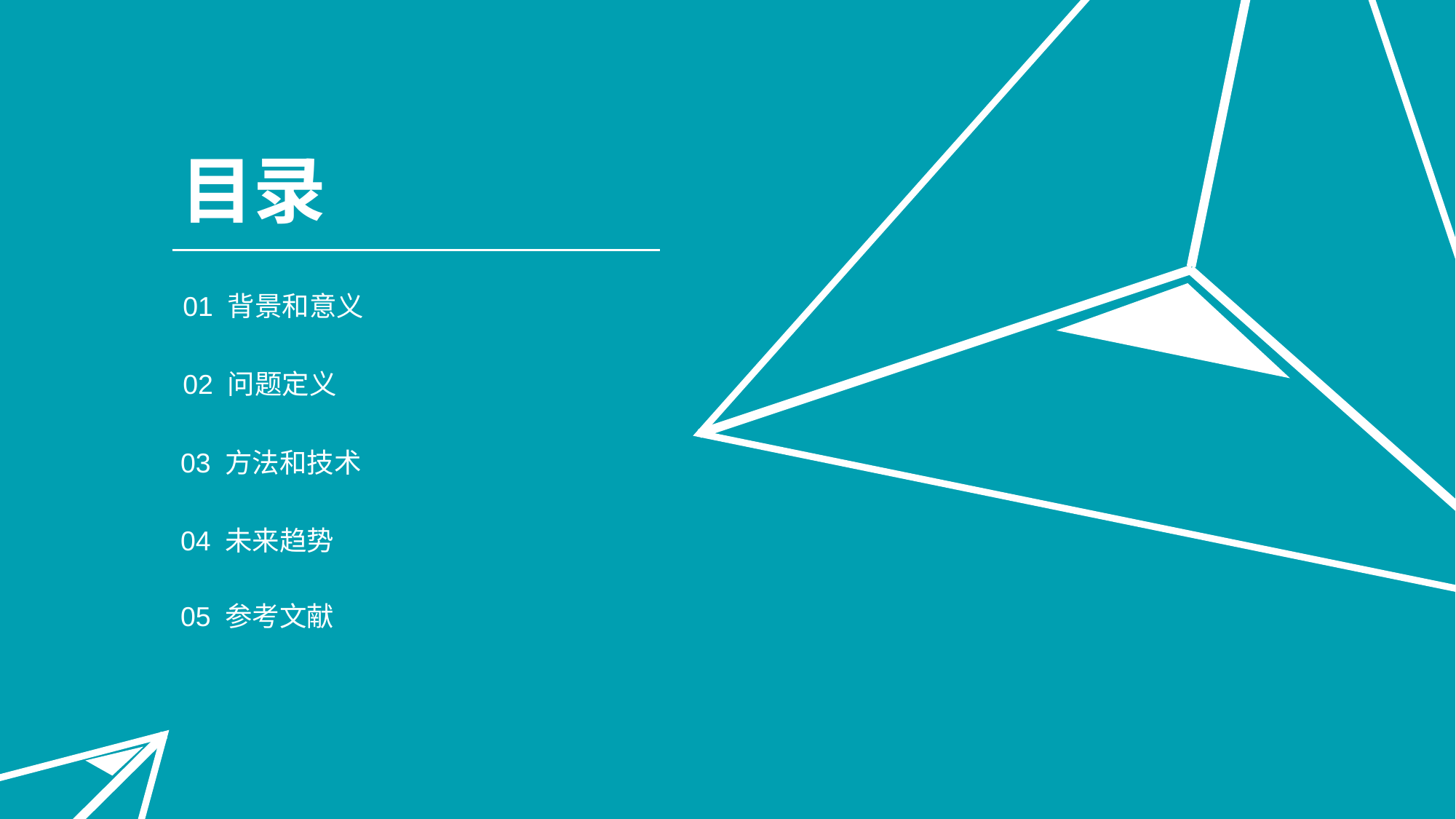

目录
01 背景和意义
02 问题定义
03 方法和技术
04 未来趋势
05 参考文献